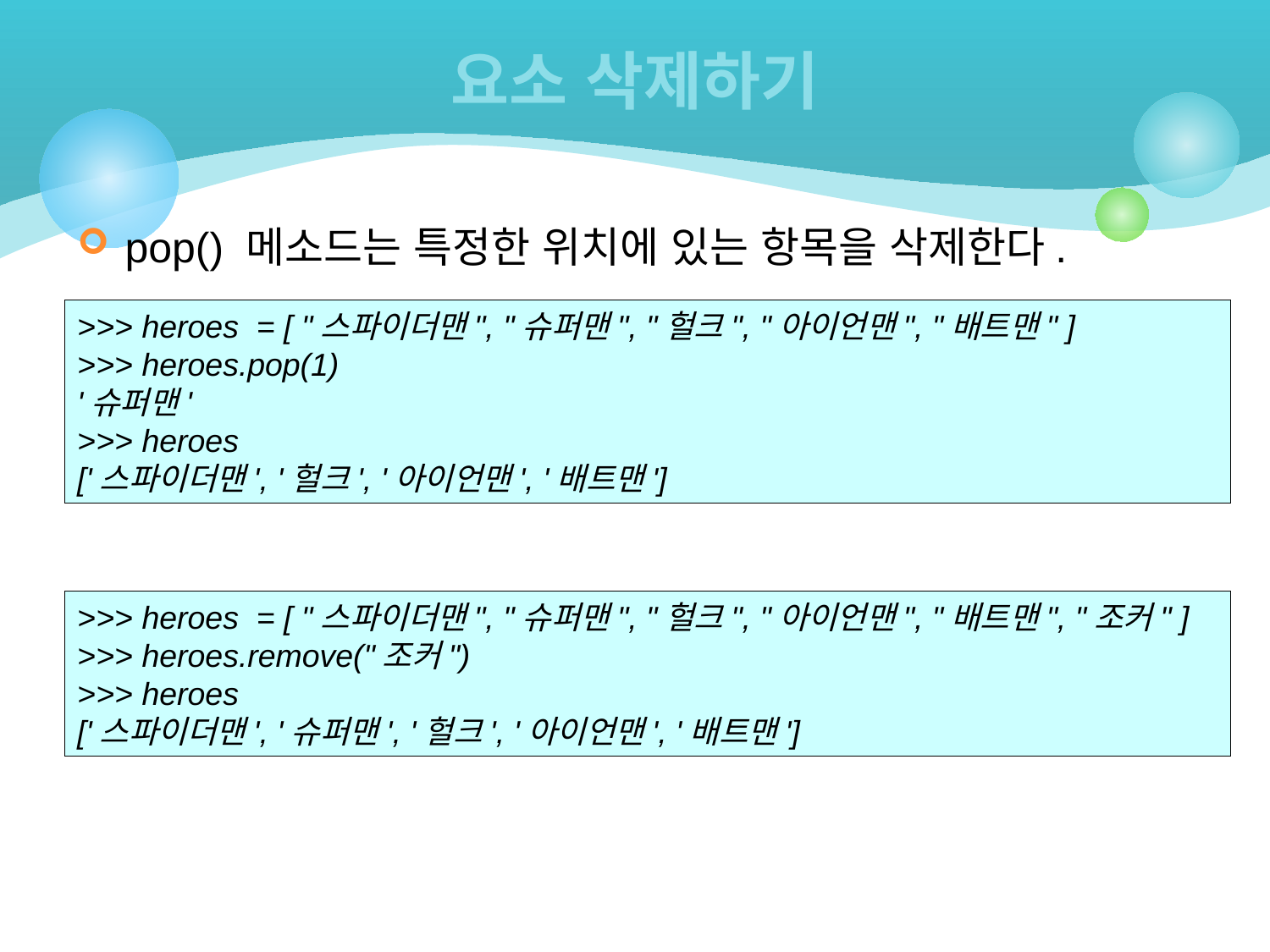

# 요소 삭제하기
pop() 메소드는 특정한 위치에 있는 항목을 삭제한다.
>>> heroes  = [ "스파이더맨", "슈퍼맨", "헐크", "아이언맨", "배트맨" ]
>>> heroes.pop(1)
'슈퍼맨'
>>> heroes
['스파이더맨', '헐크', '아이언맨', '배트맨']
>>> heroes  = [ "스파이더맨", "슈퍼맨", "헐크", "아이언맨", "배트맨", "조커" ]
>>> heroes.remove("조커")
>>> heroes
['스파이더맨', '슈퍼맨', '헐크', '아이언맨', '배트맨']